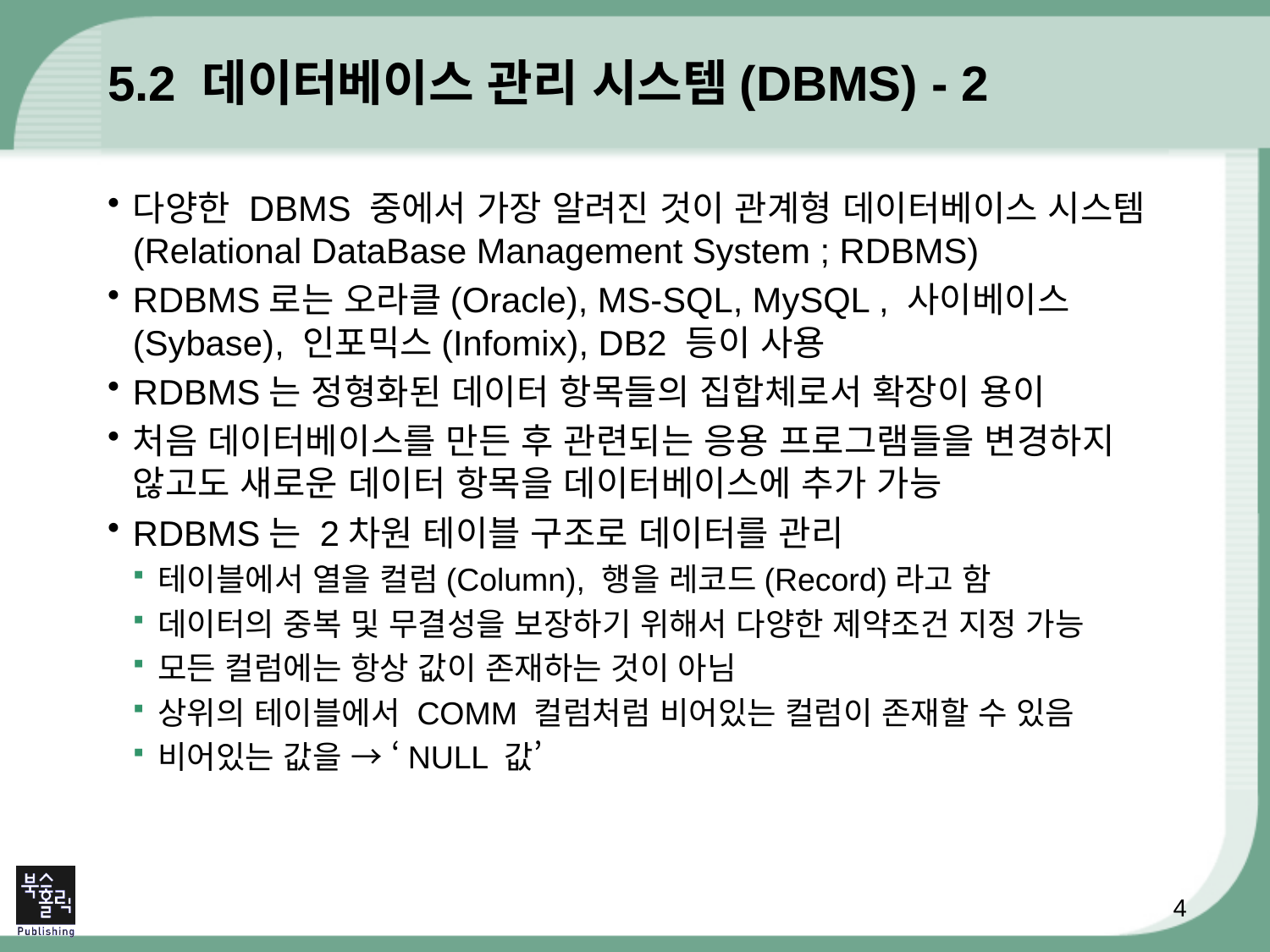

# 5.2 데이터베이스 관리 시스템(DBMS) - 2
다양한 DBMS 중에서 가장 알려진 것이 관계형 데이터베이스 시스템(Relational DataBase Management System ; RDBMS)
RDBMS로는 오라클(Oracle), MS-SQL, MySQL , 사이베이스(Sybase), 인포믹스(Infomix), DB2 등이 사용
RDBMS는 정형화된 데이터 항목들의 집합체로서 확장이 용이
처음 데이터베이스를 만든 후 관련되는 응용 프로그램들을 변경하지 않고도 새로운 데이터 항목을 데이터베이스에 추가 가능
RDBMS는 2차원 테이블 구조로 데이터를 관리
테이블에서 열을 컬럼(Column), 행을 레코드(Record)라고 함
데이터의 중복 및 무결성을 보장하기 위해서 다양한 제약조건 지정 가능
모든 컬럼에는 항상 값이 존재하는 것이 아님
상위의 테이블에서 COMM 컬럼처럼 비어있는 컬럼이 존재할 수 있음
비어있는 값을 → ‘NULL 값’
4